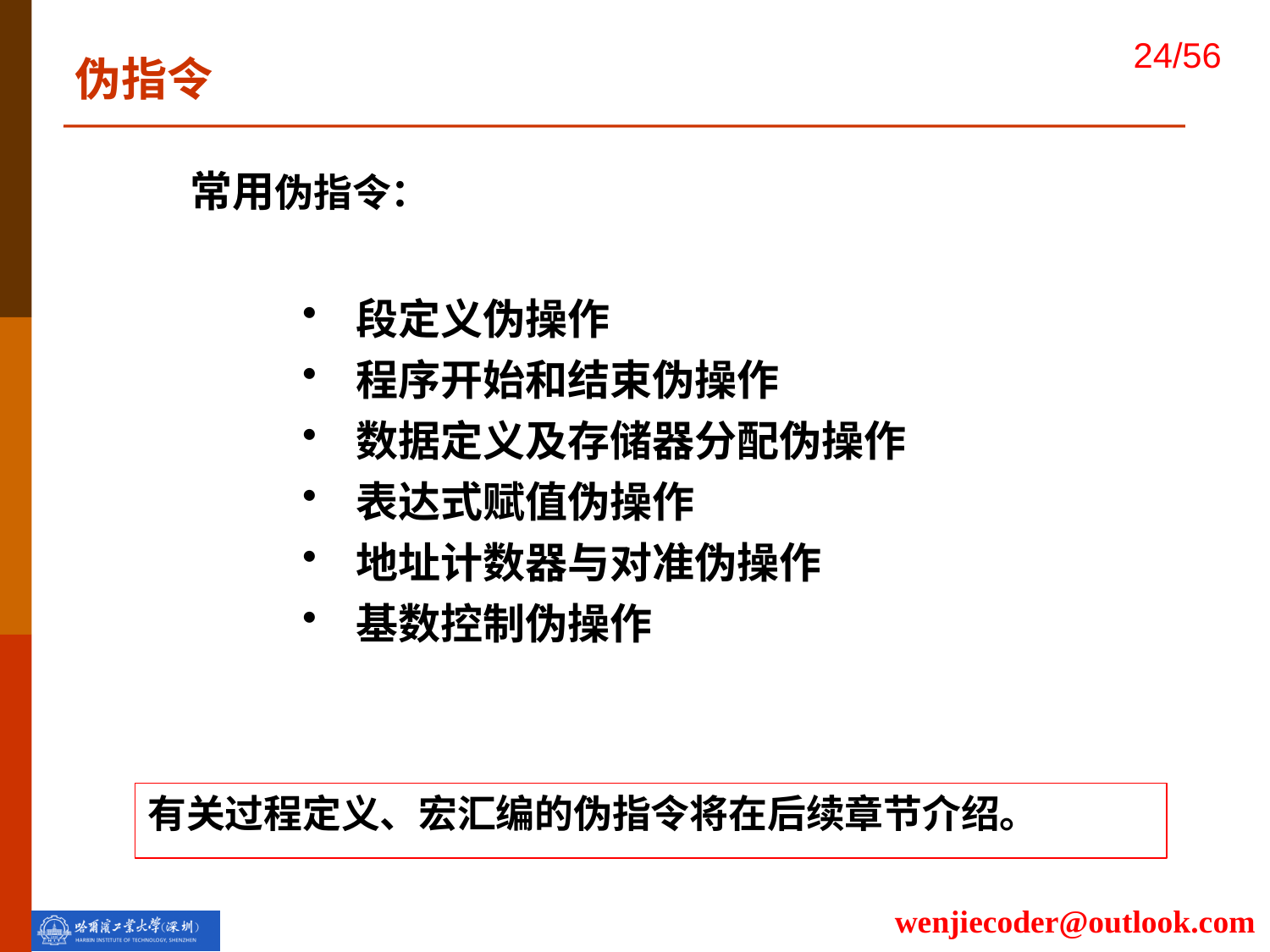

伪指令
        常用伪指令：
   段定义伪操作
   程序开始和结束伪操作
   数据定义及存储器分配伪操作
   表达式赋值伪操作
   地址计数器与对准伪操作
   基数控制伪操作
有关过程定义、宏汇编的伪指令将在后续章节介绍。